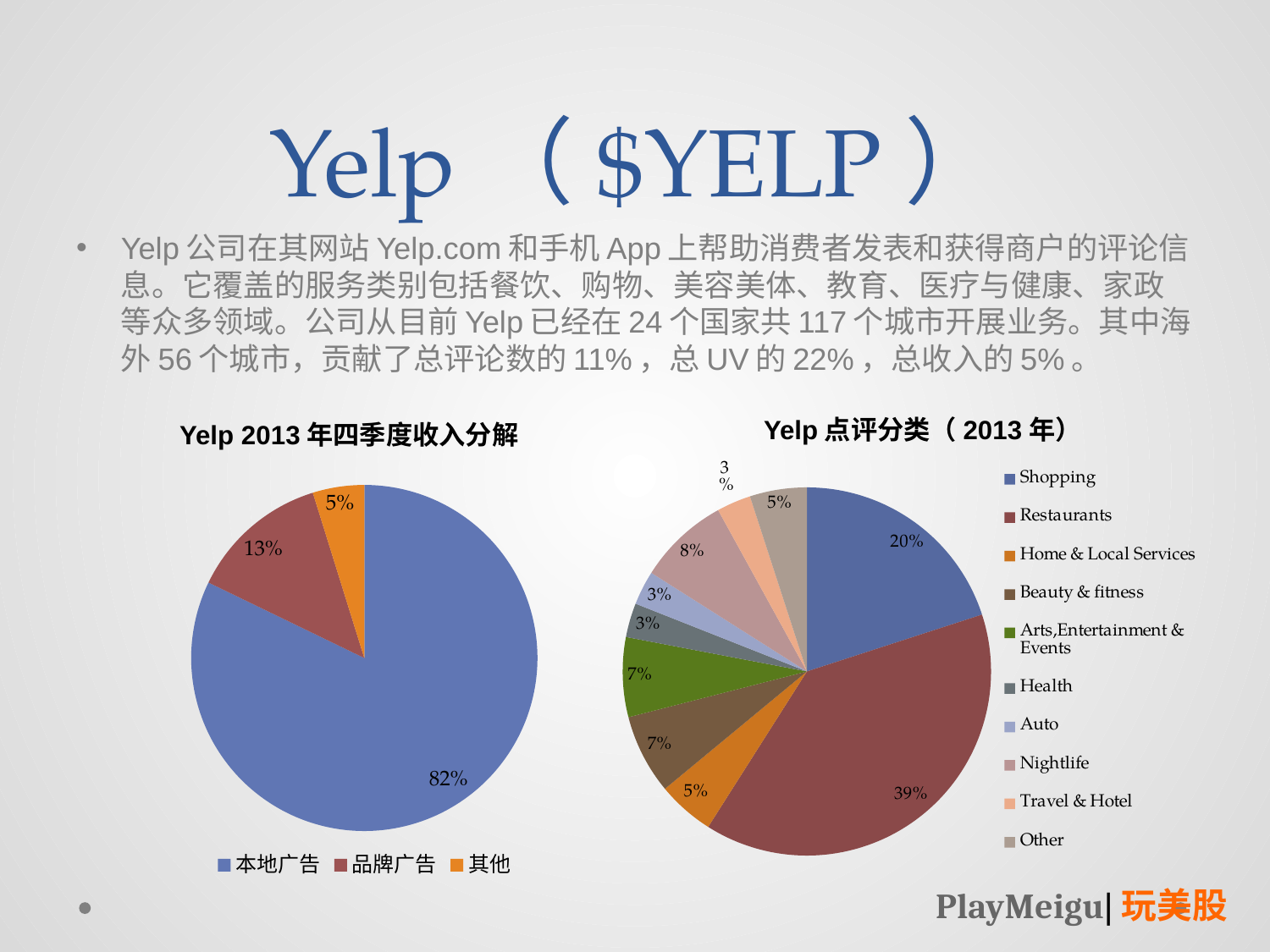

# Yelp（$YELP）
Yelp公司在其网站Yelp.com和手机App上帮助消费者发表和获得商户的评论信息。它覆盖的服务类别包括餐饮、购物、美容美体、教育、医疗与健康、家政等众多领域。公司从目前Yelp已经在24个国家共117个城市开展业务。其中海外56个城市，贡献了总评论数的11%，总UV的22%，总收入的5%。

Yelp点评分类（2013年）
Yelp 2013年四季度收入分解

### Chart

| Category |  |
|---|---|
| Shopping | 0.2 |
| Restaurants | 0.3900000000000002 |
| Home & Local Services | 0.05 |
| Beauty & fitness | 0.07000000000000002 |
| Arts,Entertainment & Events | 0.07000000000000002 |
| Health | 0.030000000000000002 |
| Auto | 0.030000000000000002 |
| Nightlife | 0.08000000000000004 |
| Travel & Hotel | 0.030000000000000002 |
| Other | 0.05 |

### Chart

| Category | 4Q13 |
|---|---|
| 本地广告 | 0.821782178217822 |
| 品牌广告 | 0.13012729844413 |
| 其他 | 0.048090523338048134 |
PlayMeigu|玩美股